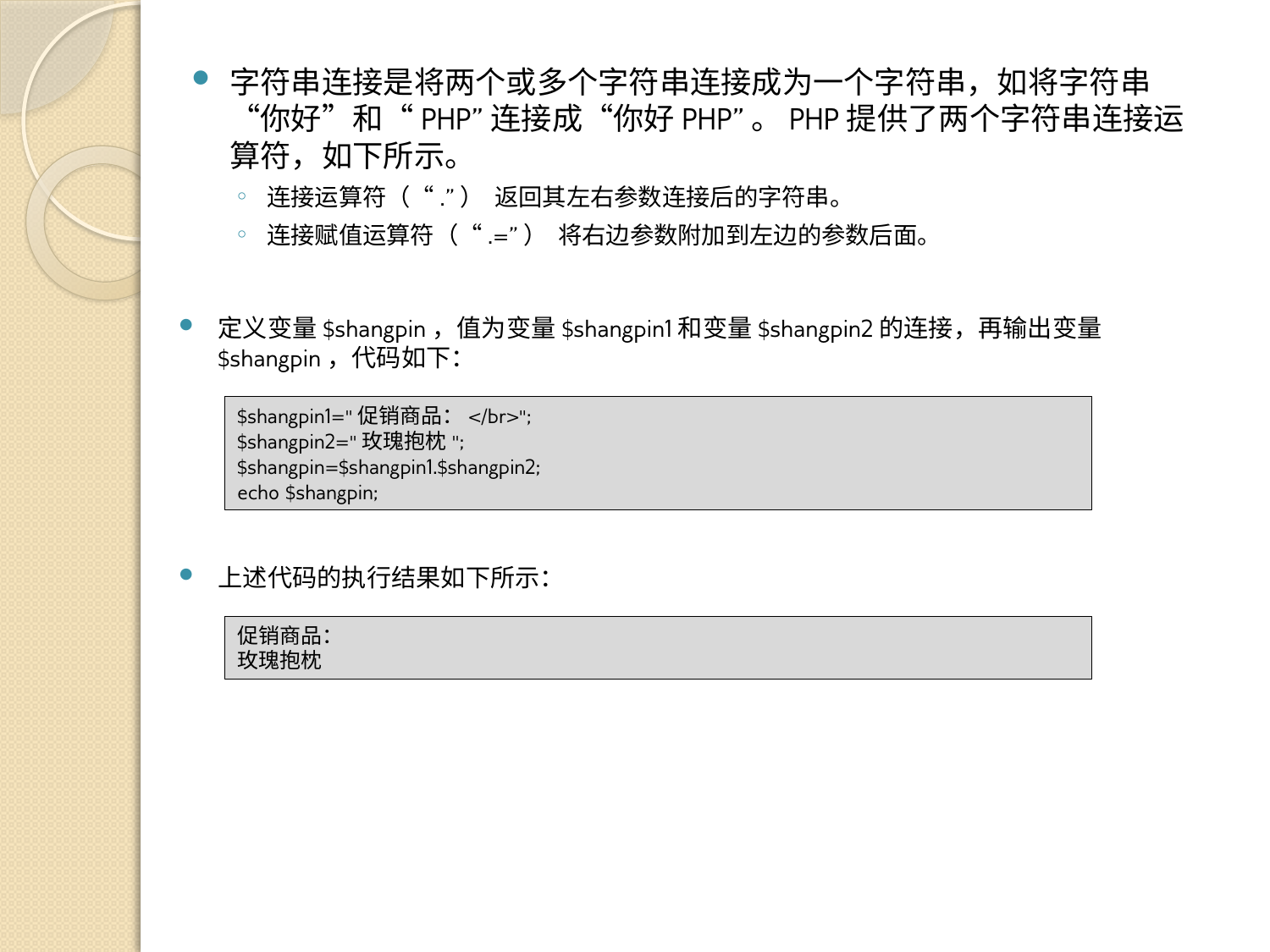

字符串连接是将两个或多个字符串连接成为一个字符串，如将字符串“你好”和“PHP”连接成“你好PHP”。PHP提供了两个字符串连接运算符，如下所示。
连接运算符（“.”）  返回其左右参数连接后的字符串。
连接赋值运算符（“.=”）  将右边参数附加到左边的参数后面。
定义变量$shangpin，值为变量$shangpin1和变量$shangpin2的连接，再输出变量$shangpin，代码如下：
$shangpin1="促销商品：</br>";
$shangpin2="玫瑰抱枕";
$shangpin=$shangpin1.$shangpin2;
echo $shangpin;
上述代码的执行结果如下所示：
促销商品：
玫瑰抱枕